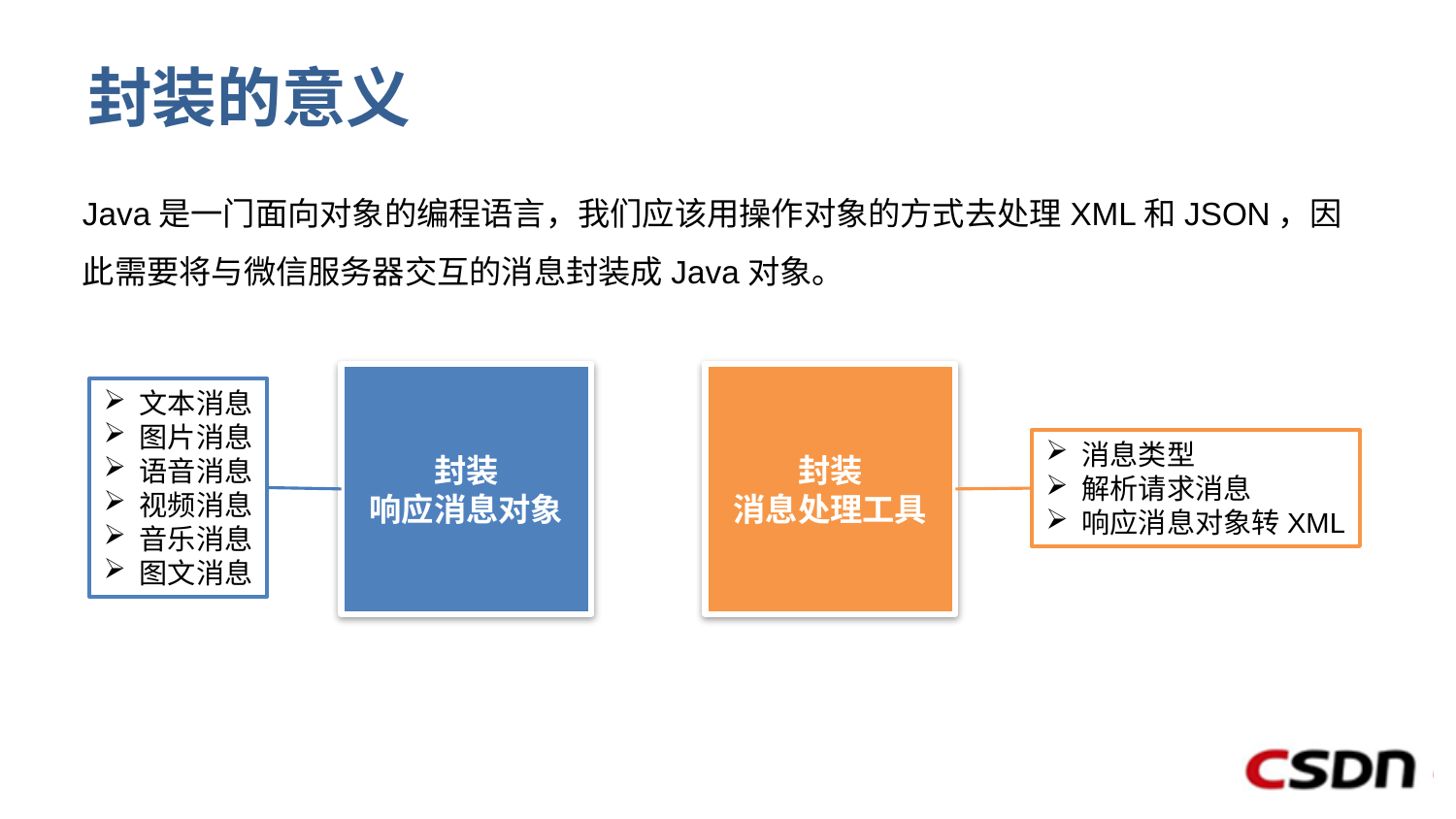

# 封装的意义
Java是一门面向对象的编程语言，我们应该用操作对象的方式去处理XML和JSON，因此需要将与微信服务器交互的消息封装成Java对象。
封装
响应消息对象
封装
消息处理工具
 文本消息
 图片消息
 语音消息
 视频消息
 音乐消息
 图文消息
 消息类型
 解析请求消息
 响应消息对象转XML